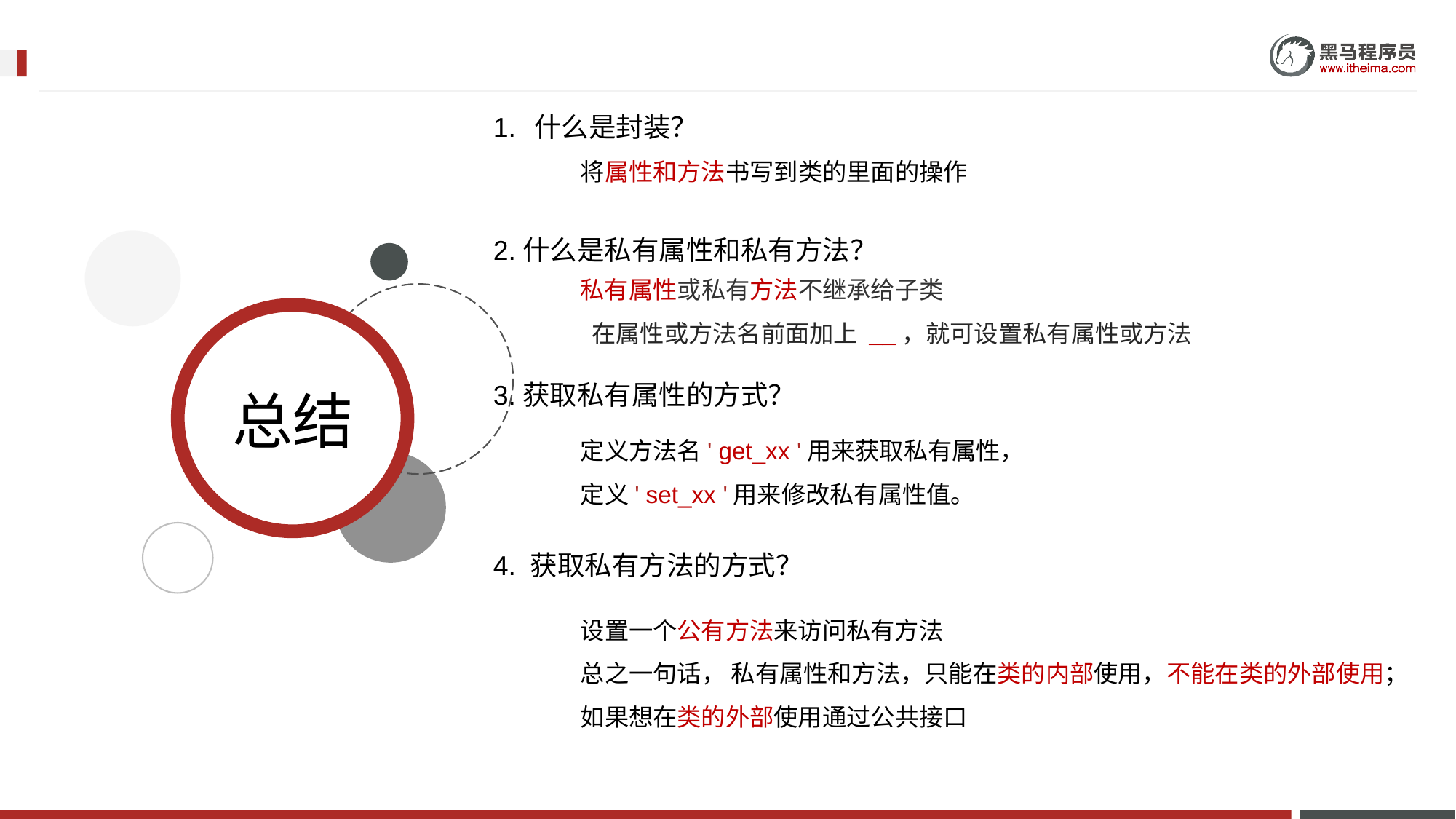

什么是封装？

将属性和方法书写到类的里面的操作

2.什么是私有属性和私有方法？
私有属性或私有⽅法不继承给⼦类
 在属性或方法名前面加上 __，就可设置私有属性或方法

3.获取私有属性的方式？

定义方法名' get_xx '用来获取私有属性，
定义' set_xx '用来修改私有属性值。

4. 获取私有方法的方式？

设置一个公有方法来访问私有方法
总之一句话， 私有属性和方法，只能在类的内部使用，不能在类的外部使用；
如果想在类的外部使用通过公共接口